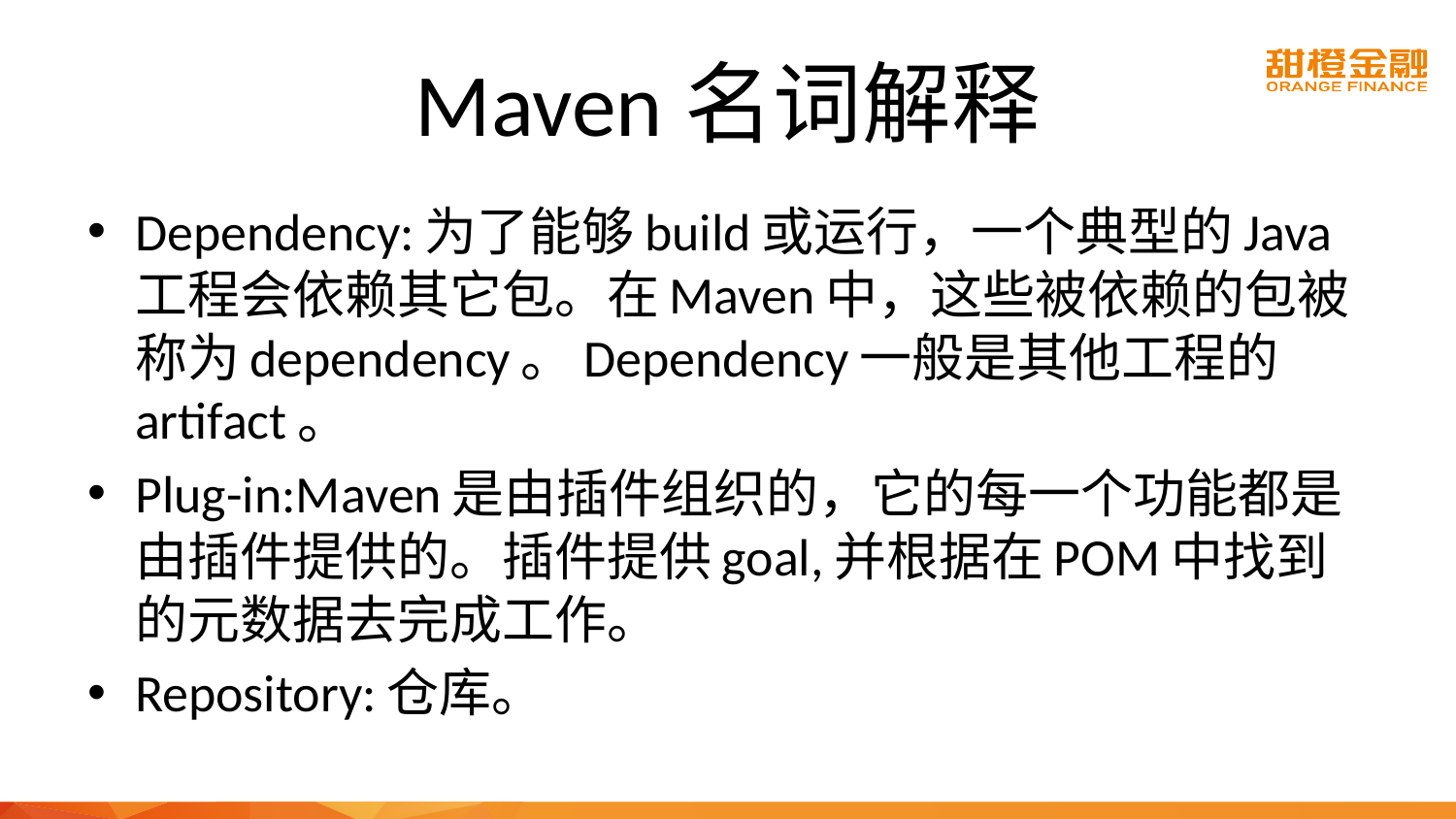

# Maven名词解释
Dependency:为了能够build或运行，一个典型的Java工程会依赖其它包。在Maven中，这些被依赖的包被称为dependency。Dependency一般是其他工程的artifact。
Plug-in:Maven是由插件组织的，它的每一个功能都是由插件提供的。插件提供goal,并根据在POM中找到的元数据去完成工作。
Repository:仓库。